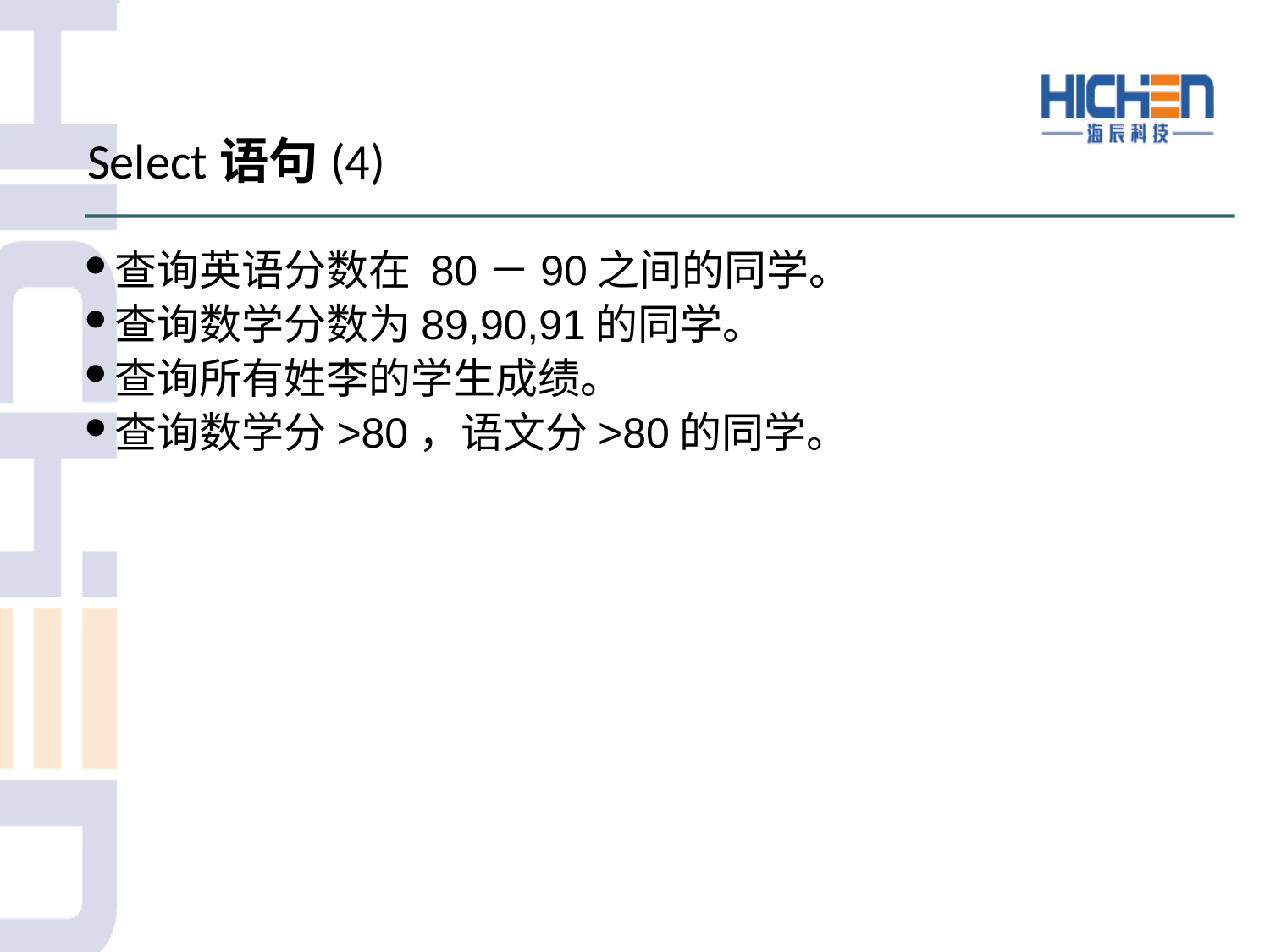

Select语句(4)

查询英语分数在 80－90之间的同学。
查询数学分数为89,90,91的同学。
查询所有姓李的学生成绩。
查询数学分>80，语文分>80的同学。